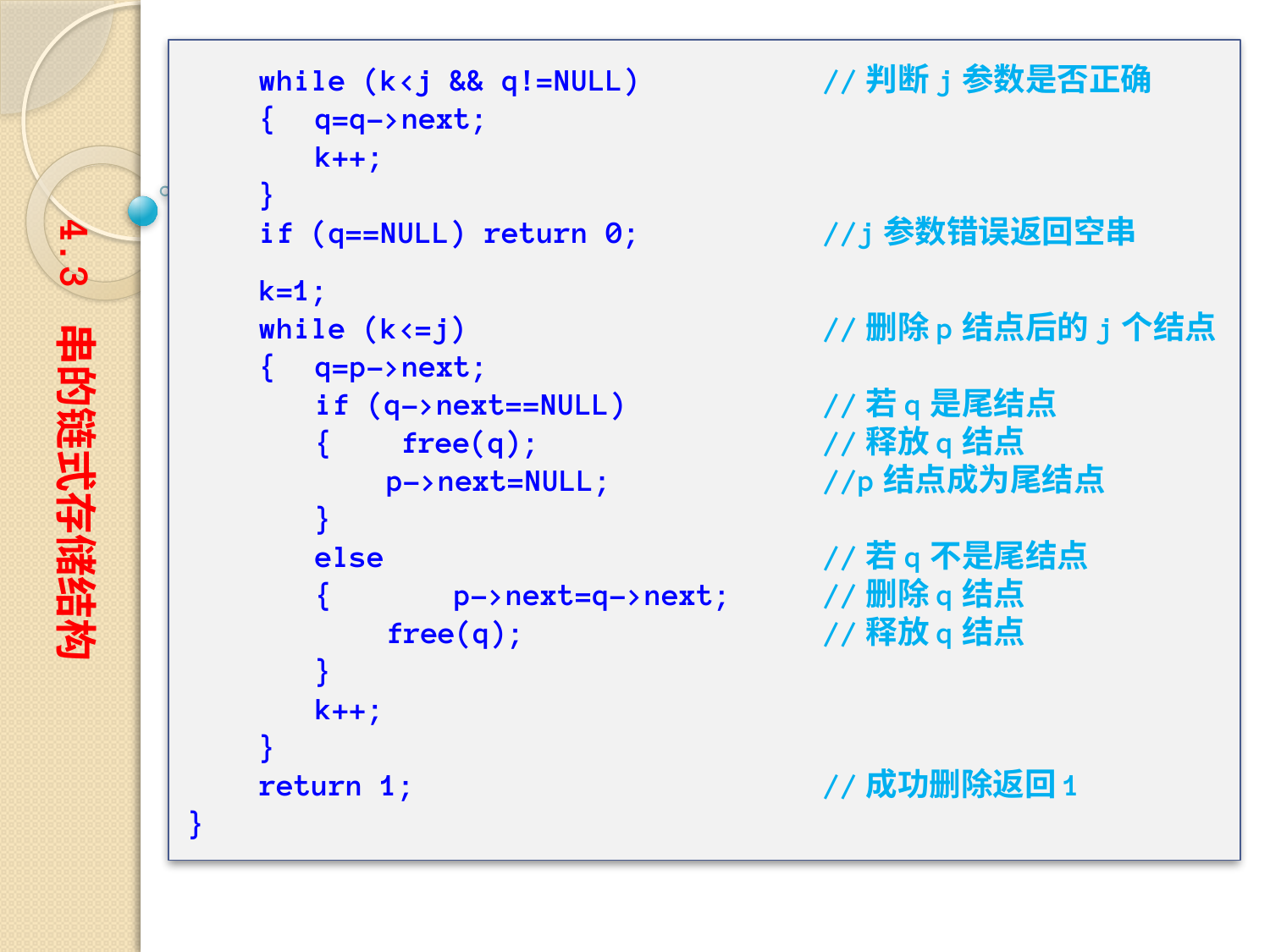

while (k<j && q!=NULL)		//判断j参数是否正确
　　{	q=q->next;
	k++;
　　}
　　if (q==NULL) return 0;		//j参数错误返回空串
　　k=1;
　　while (k<=j)			//删除p结点后的j个结点
　　{	q=p->next;
	if (q->next==NULL)		//若q是尾结点
	{　   free(q);			//释放q结点
	　　p->next=NULL;		//p结点成为尾结点
	}
	else				//若q不是尾结点
	{       p->next=q->next;	//删除q结点
	　　free(q);			//释放q结点
	}
	k++;
　　}
　　return 1;				//成功删除返回1
}
4.3 串的链式存储结构